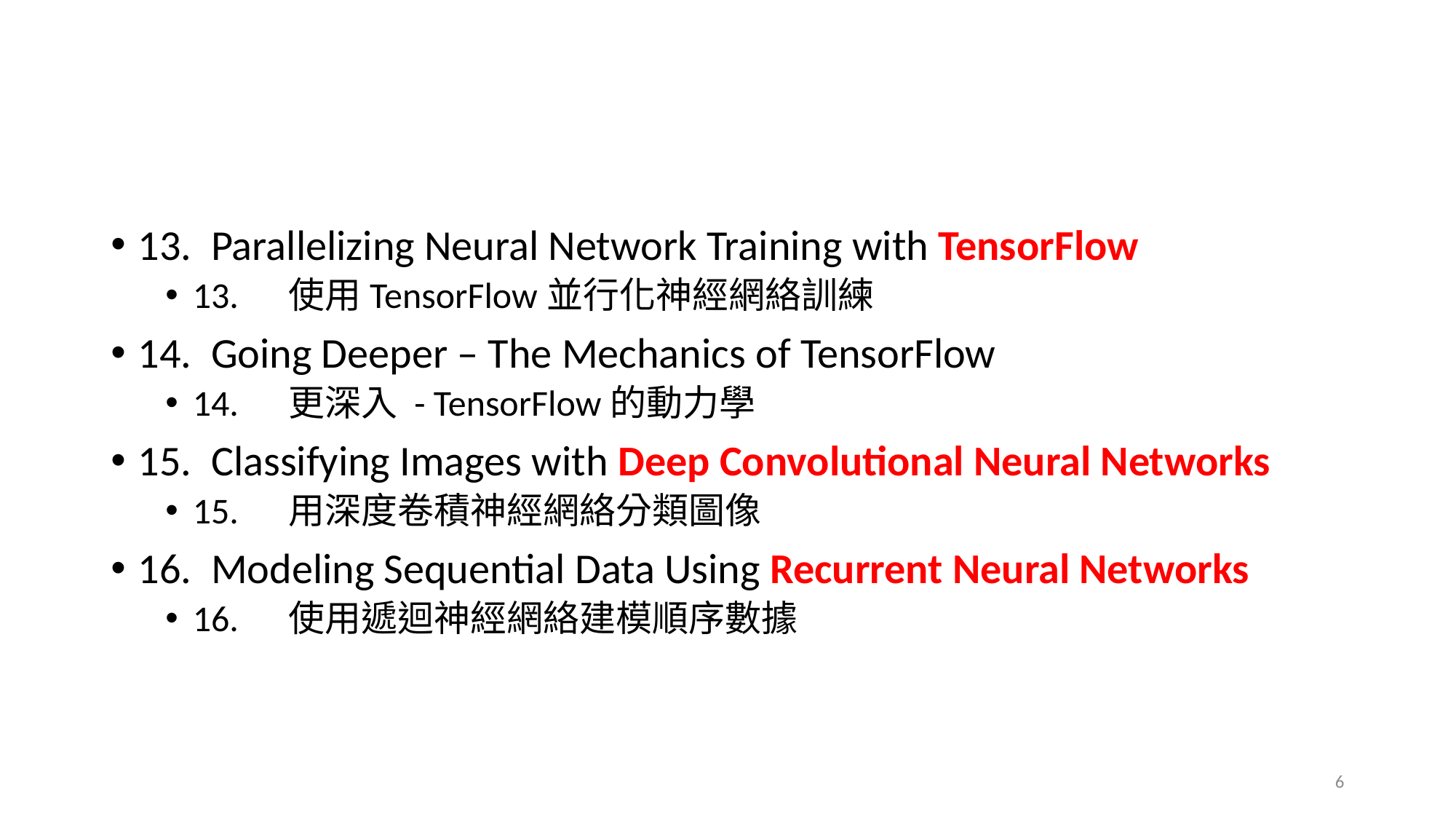

#
13.  Parallelizing Neural Network Training with TensorFlow
13.     使用TensorFlow並行化神經網絡訓練
14.  Going Deeper – The Mechanics of TensorFlow
14.     更深入 - TensorFlow的動力學
15.  Classifying Images with Deep Convolutional Neural Networks
15.     用深度卷積神經網絡分類圖像
16.  Modeling Sequential Data Using Recurrent Neural Networks
16.     使用遞迴神經網絡建模順序數據
6